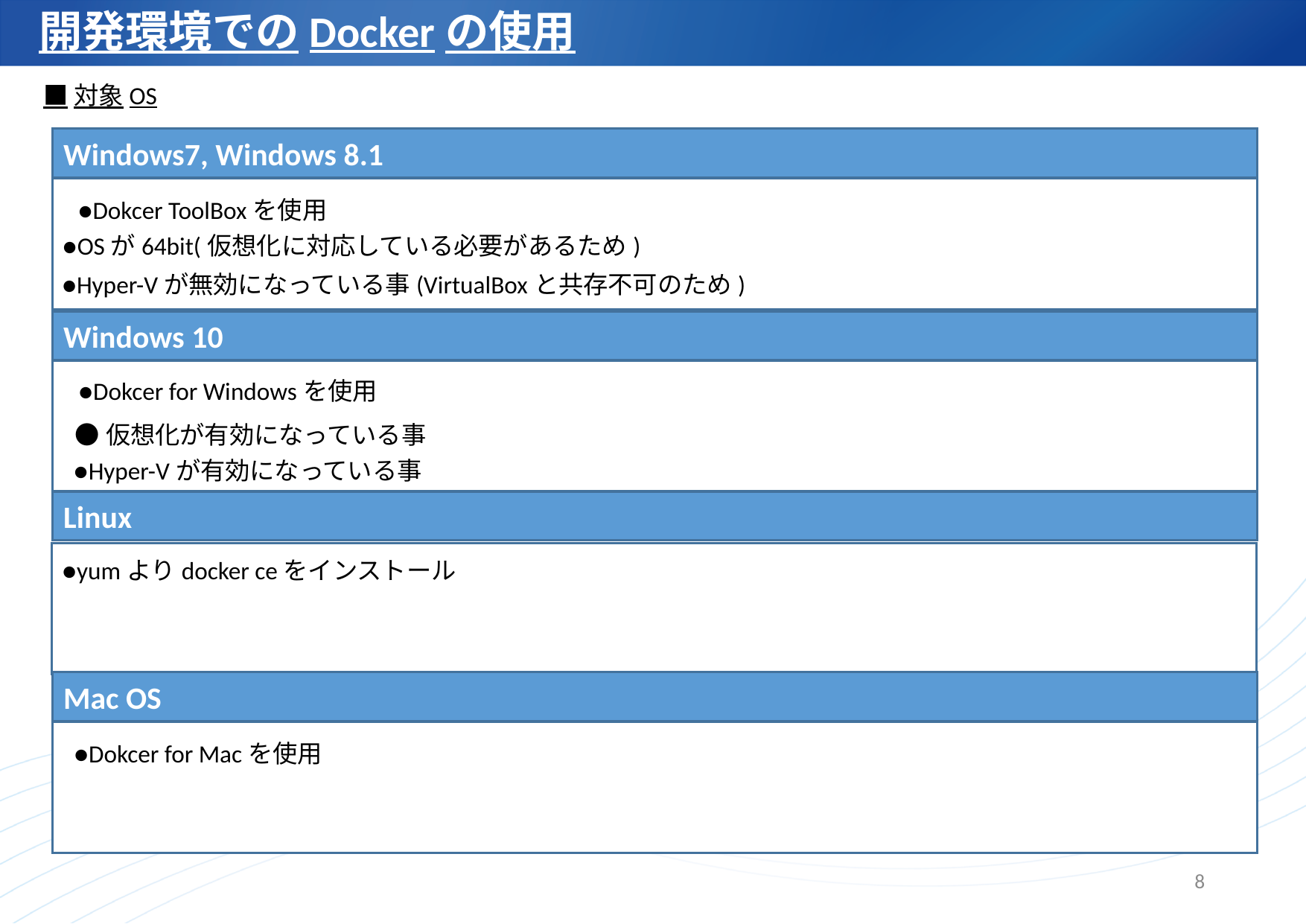

# 開発環境でのDockerの使用
■対象OS
Windows7, Windows 8.1

●Dokcer ToolBoxを使用
●OSが64bit(仮想化に対応している必要があるため)
●Hyper-Vが無効になっている事(VirtualBoxと共存不可のため)
Windows 10

●Dokcer for Windowsを使用
●仮想化が有効になっている事
●Hyper-Vが有効になっている事
Linux

●yumよりdocker ceをインストール
Mac OS

●Dokcer for Macを使用
8